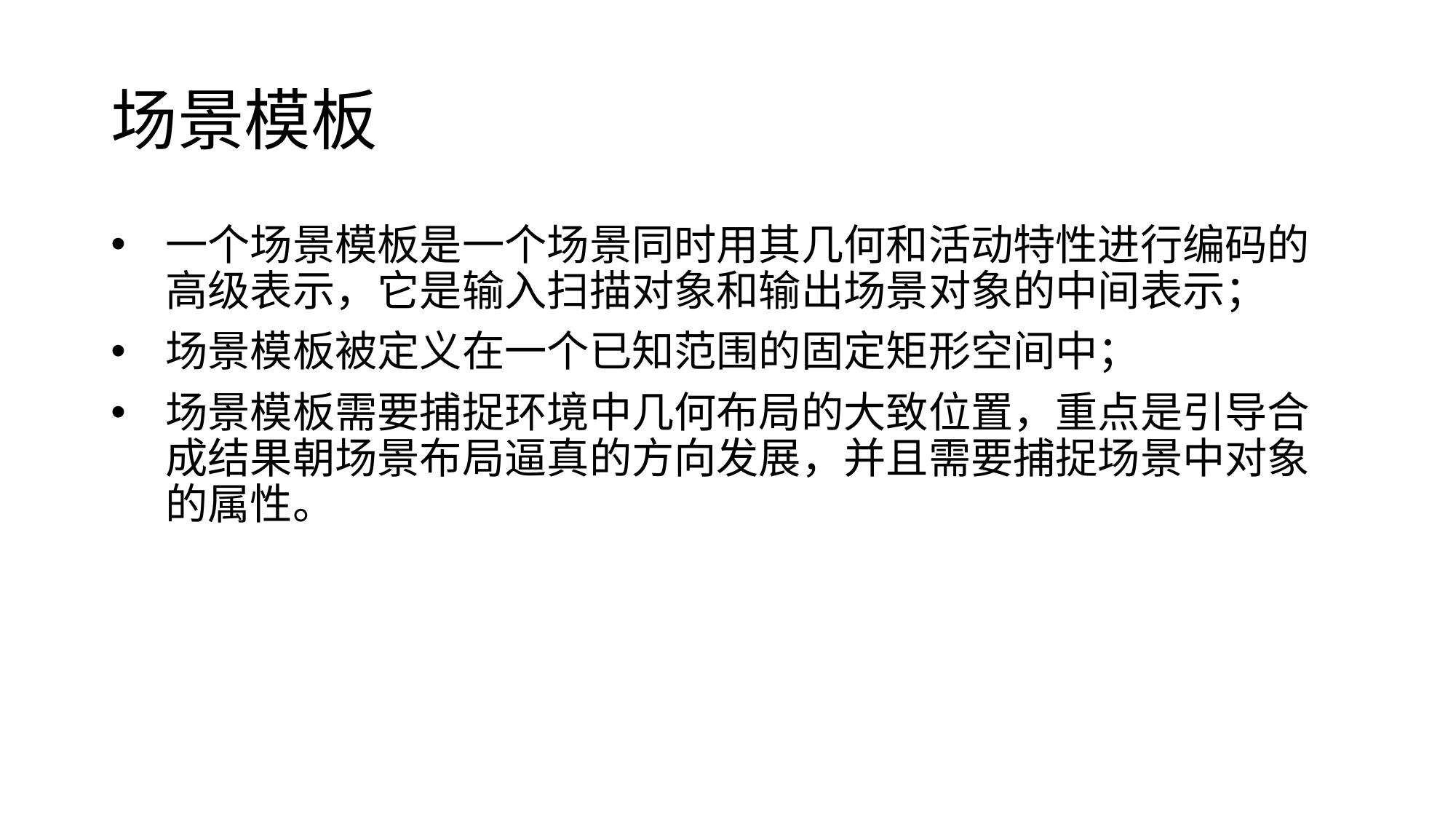

# 场景模板
一个场景模板是一个场景同时用其几何和活动特性进行编码的高级表示，它是输入扫描对象和输出场景对象的中间表示；
场景模板被定义在一个已知范围的固定矩形空间中；
场景模板需要捕捉环境中几何布局的大致位置，重点是引导合成结果朝场景布局逼真的方向发展，并且需要捕捉场景中对象的属性。